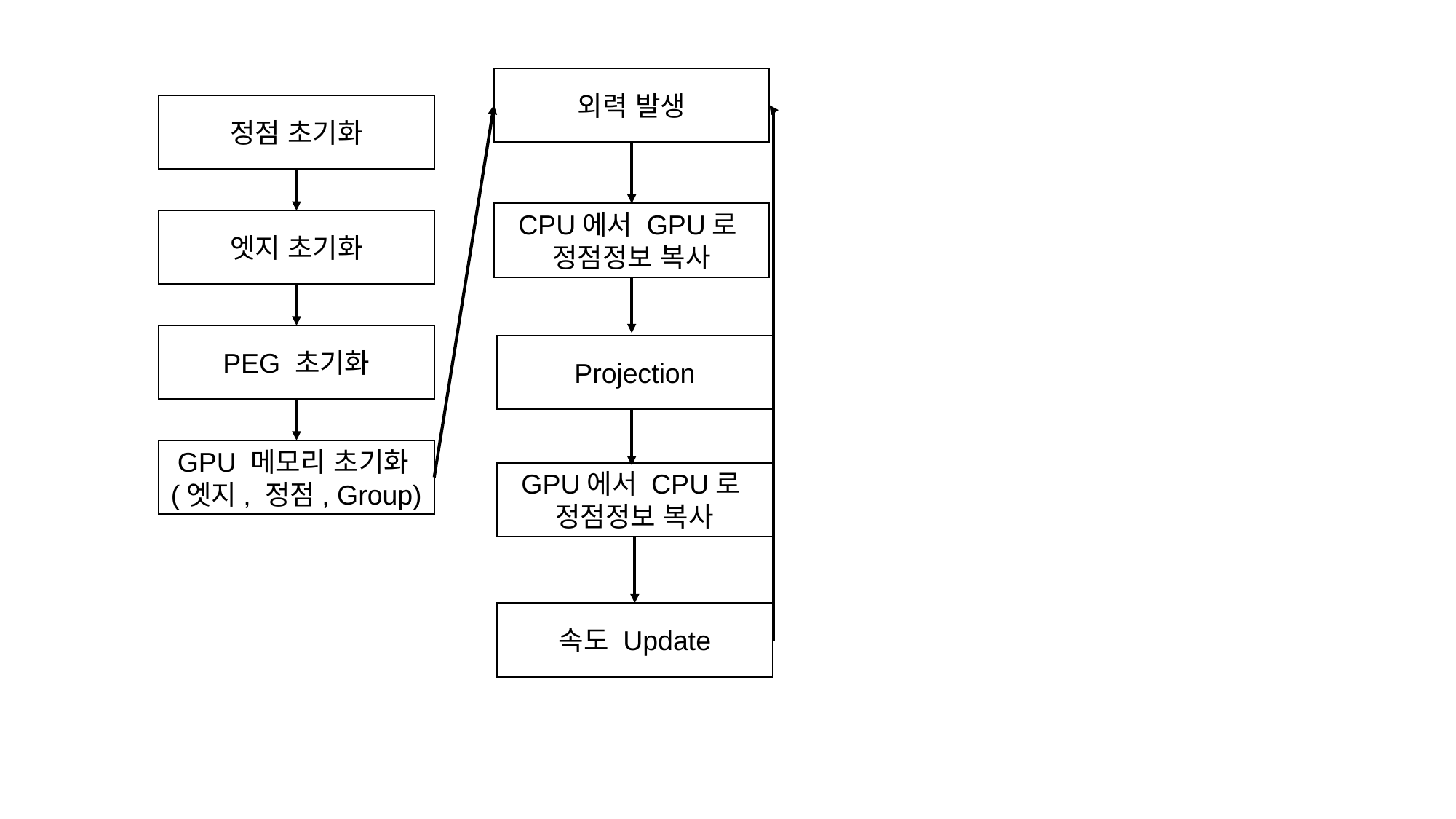

외력 발생
정점 초기화
CPU에서 GPU로
정점정보 복사
엣지 초기화
PEG 초기화
Projection
GPU 메모리 초기화(엣지, 정점, Group)
GPU에서 CPU로
정점정보 복사
속도 Update